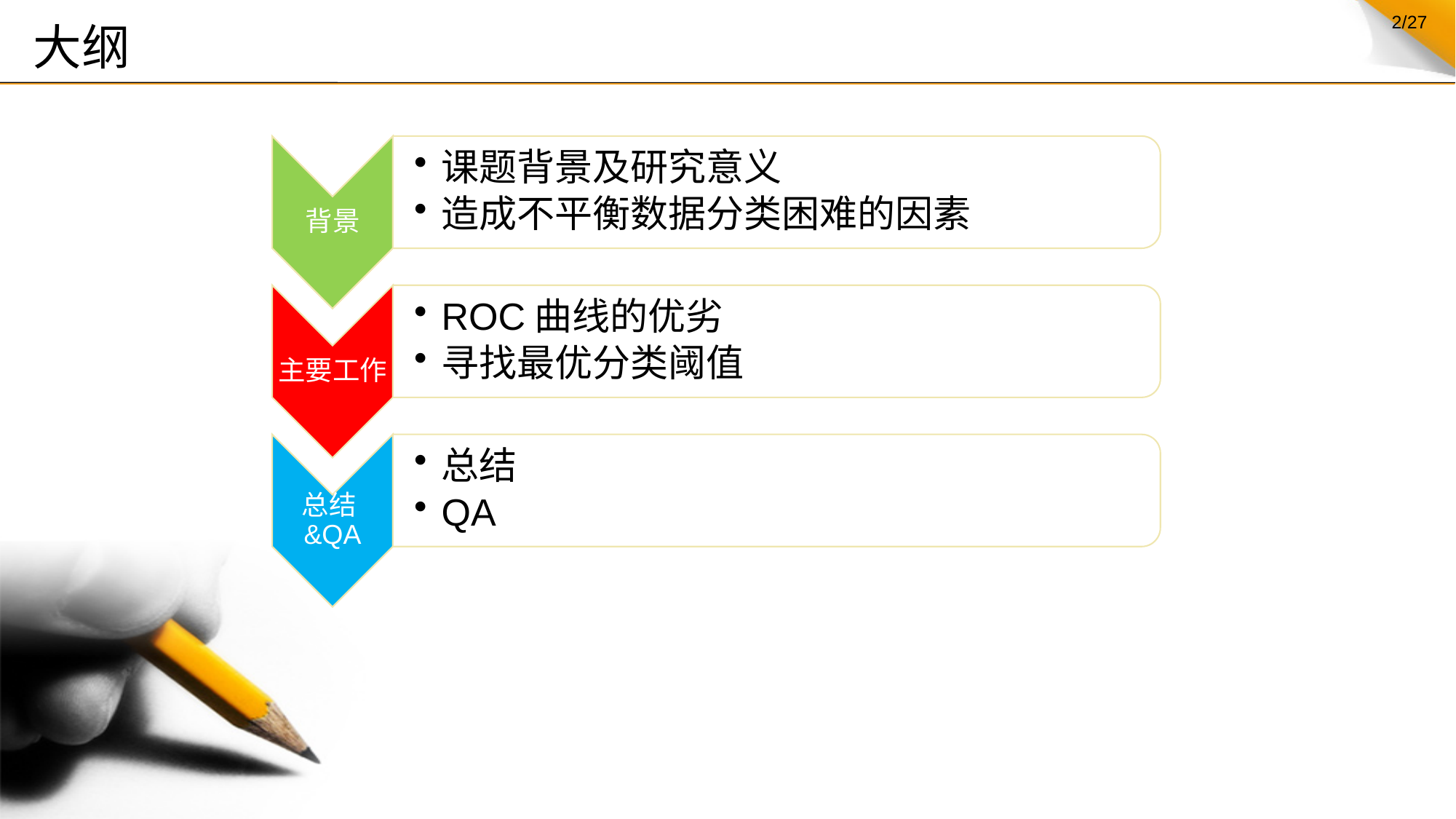

# 大纲
背景
课题背景及研究意义
造成不平衡数据分类困难的因素
主要工作
ROC曲线的优劣
寻找最优分类阈值
总结&QA
总结
QA